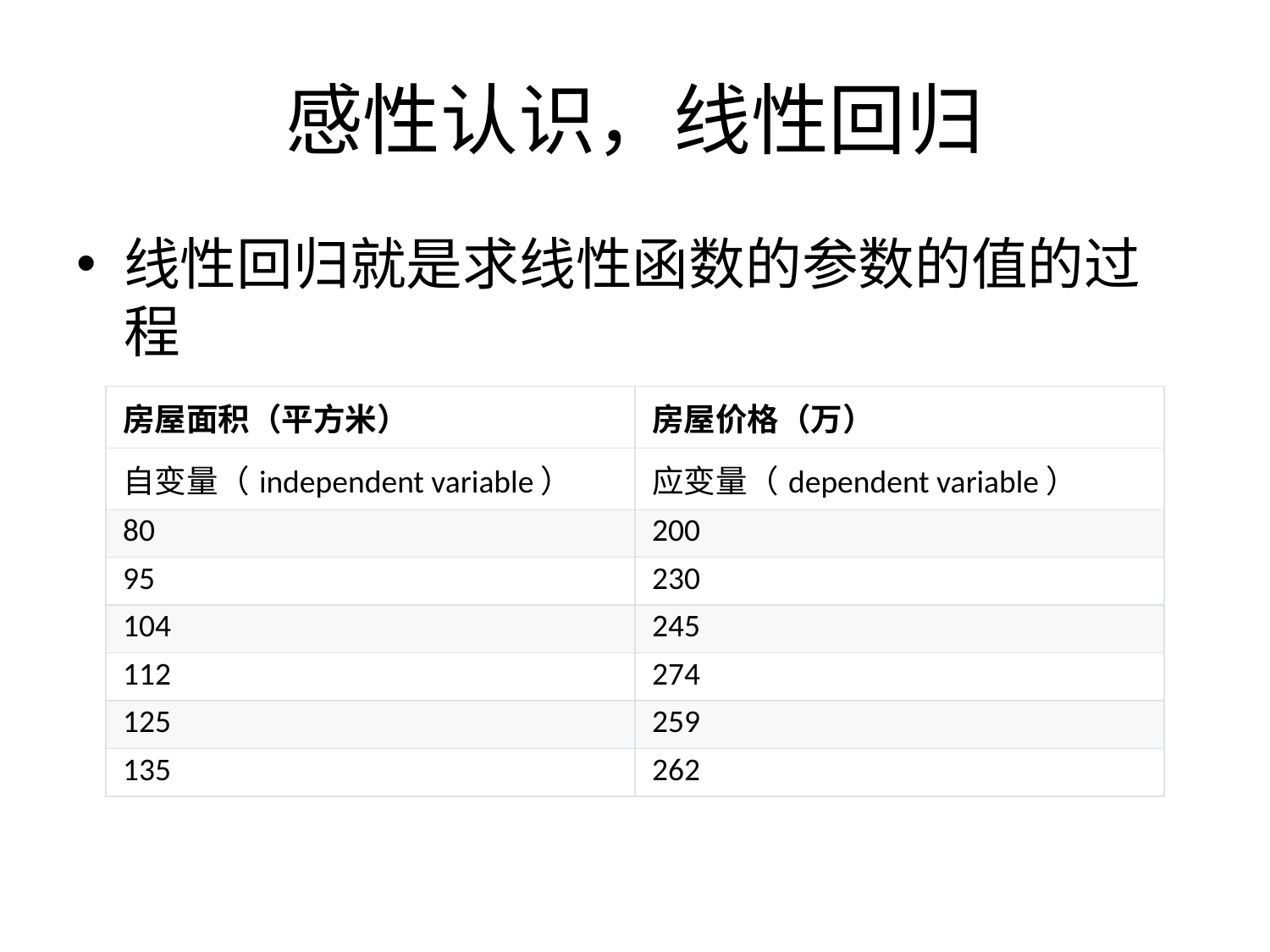

# 感性认识，线性回归
线性回归就是求线性函数的参数的值的过程

| 房屋面积（平方米） | 房屋价格（万） |
| --- | --- |
| 自变量（independent variable） | 应变量（dependent variable） |
| 80 | 200 |
| 95 | 230 |
| 104 | 245 |
| 112 | 274 |
| 125 | 259 |
| 135 | 262 |